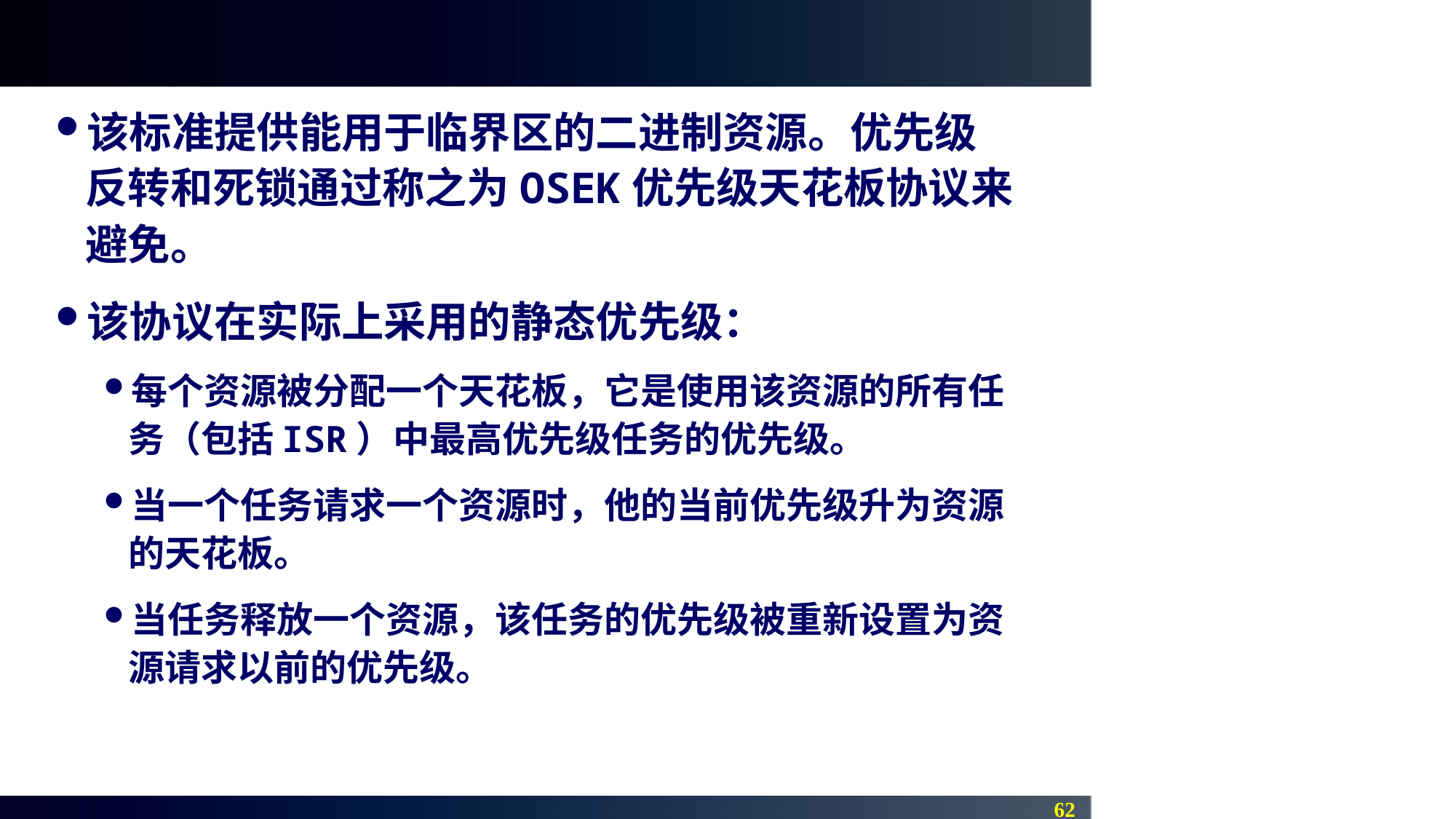

该标准提供能用于临界区的二进制资源。优先级反转和死锁通过称之为OSEK优先级天花板协议来避免。
该协议在实际上采用的静态优先级：
每个资源被分配一个天花板，它是使用该资源的所有任务（包括ISR）中最高优先级任务的优先级。
当一个任务请求一个资源时，他的当前优先级升为资源的天花板。
当任务释放一个资源，该任务的优先级被重新设置为资源请求以前的优先级。